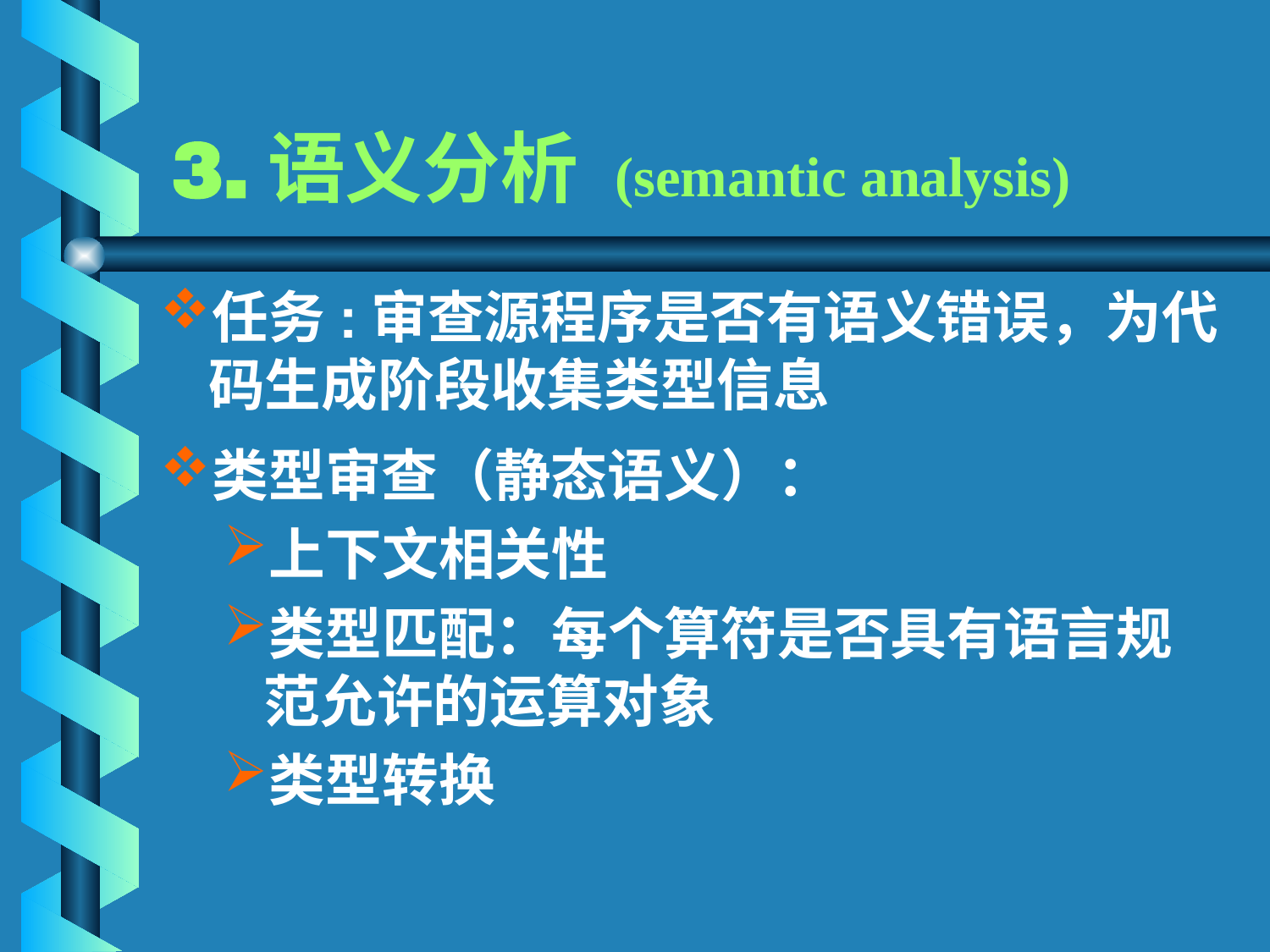

# 3.语义分析 (semantic analysis)
任务:审查源程序是否有语义错误，为代码生成阶段收集类型信息
类型审查（静态语义）：
上下文相关性
类型匹配：每个算符是否具有语言规范允许的运算对象
类型转换